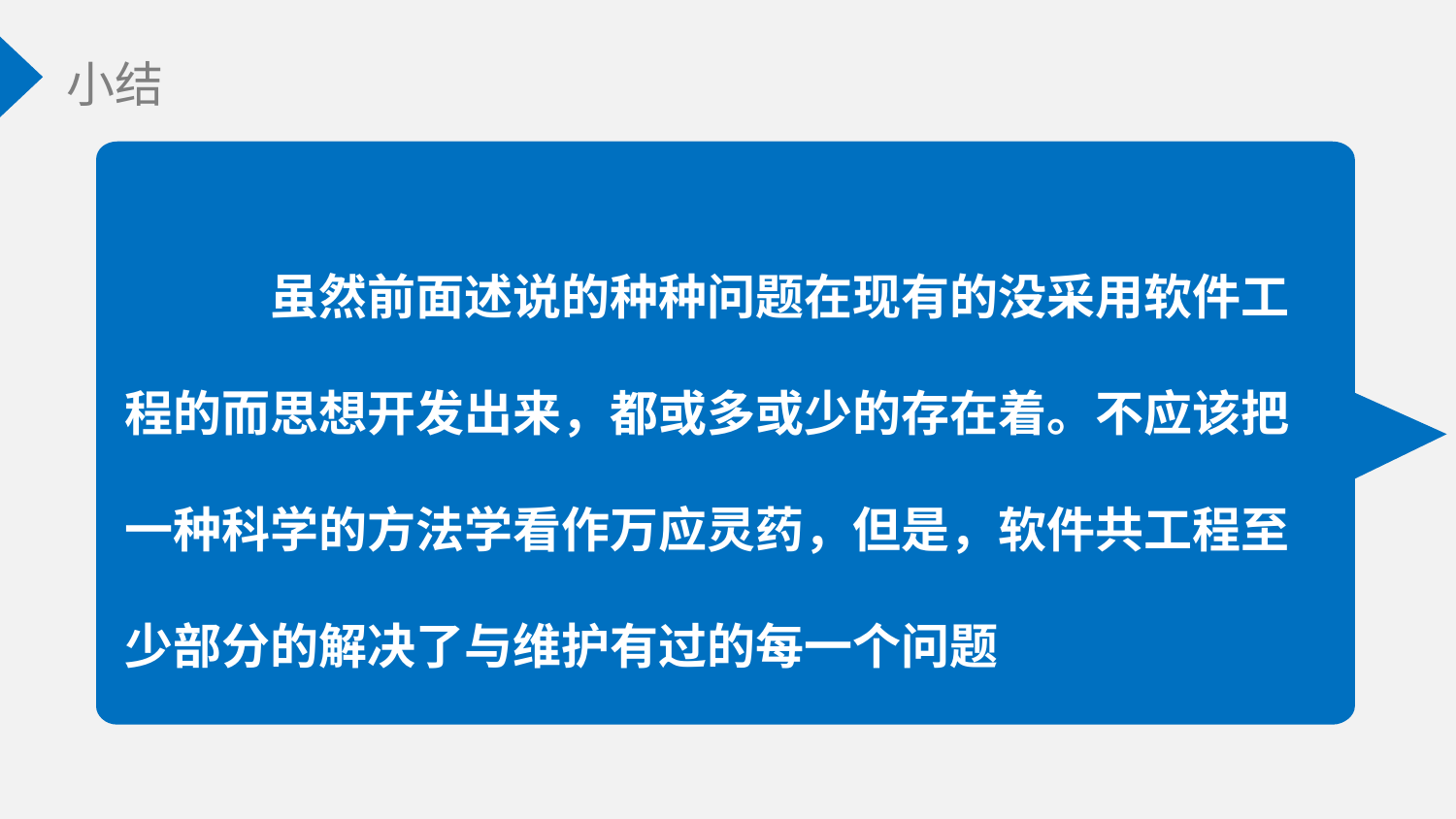

小结

	虽然前面述说的种种问题在现有的没采用软件工程的而思想开发出来，都或多或少的存在着。不应该把一种科学的方法学看作万应灵药，但是，软件共工程至少部分的解决了与维护有过的每一个问题